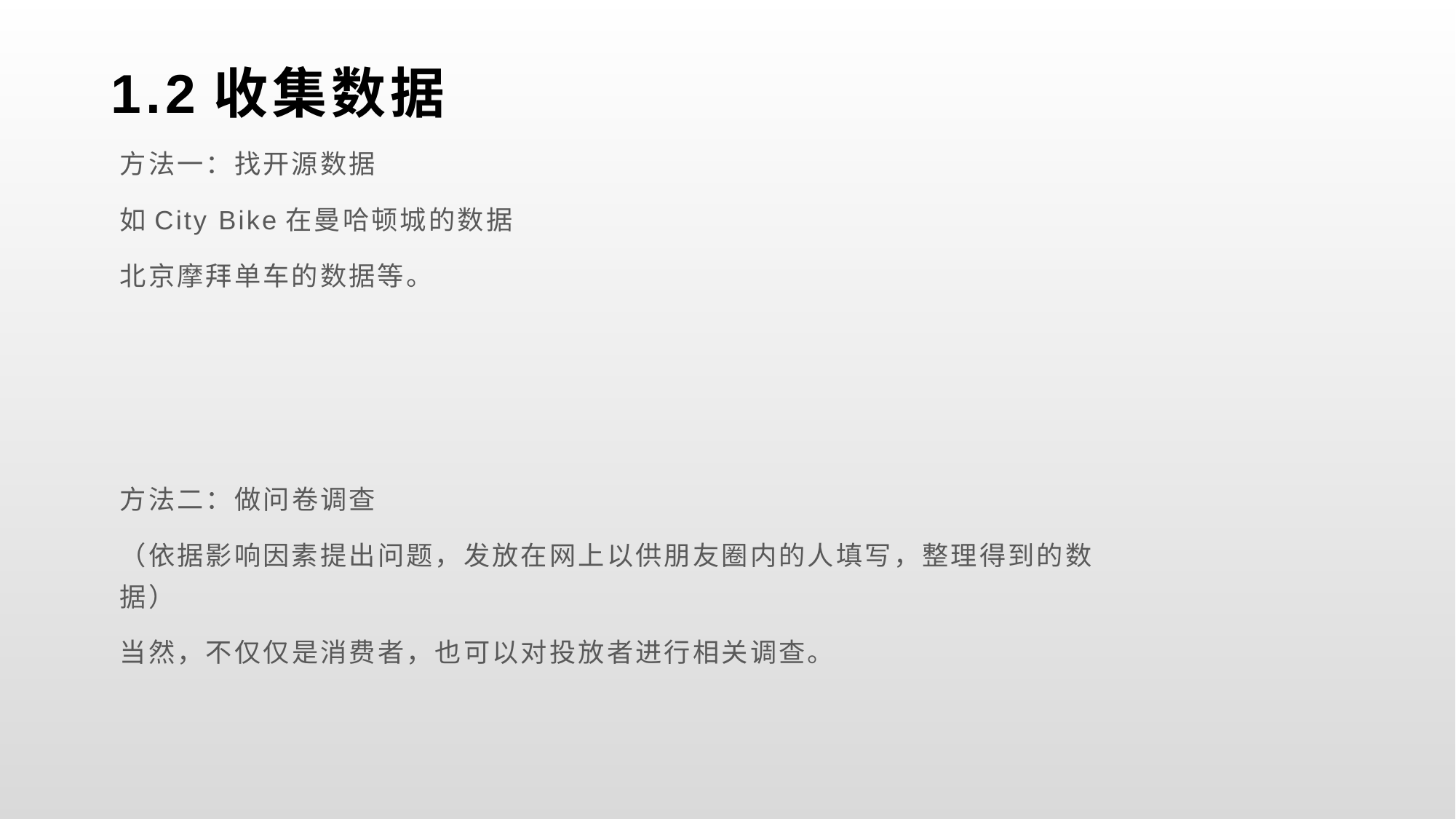

# 1.2收集数据
方法一：找开源数据
如City Bike在曼哈顿城的数据
北京摩拜单车的数据等。

方法二：做问卷调查
（依据影响因素提出问题，发放在网上以供朋友圈内的人填写，整理得到的数据）
当然，不仅仅是消费者，也可以对投放者进行相关调查。